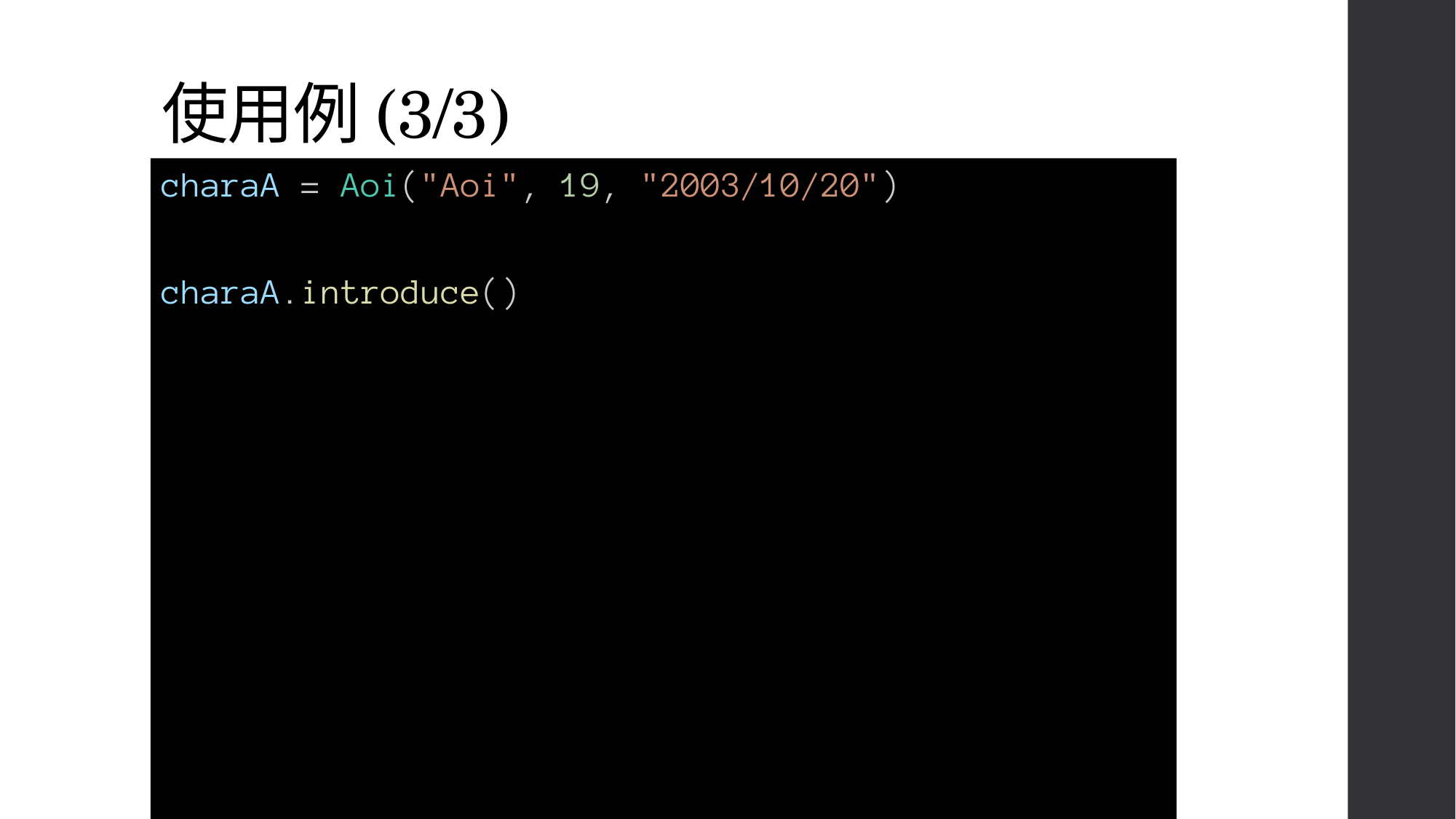

# 使用例(3/3)
charaA = Aoi("Aoi", 19, "2003/10/20")
charaA.introduce()